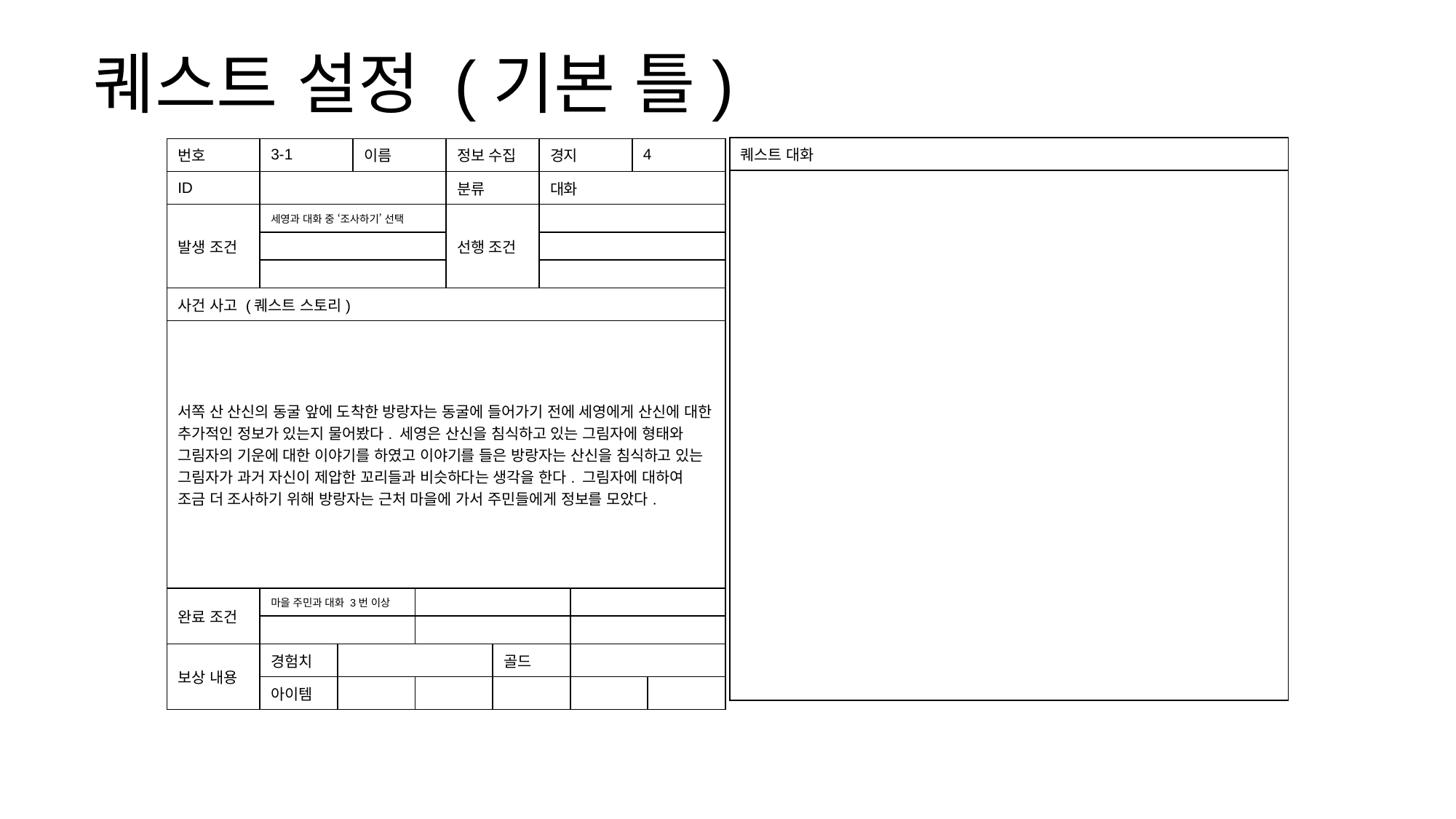

퀘스트 설정 (기본 틀)
| 퀘스트 대화 |
| --- |
|  |
| 번호 | 3-1 |  | 이름 |  | 정보 수집 |  | 경지 |  | 4 |  |
| --- | --- | --- | --- | --- | --- | --- | --- | --- | --- | --- |
| ID |  |  |  |  | 분류 |  | 대화 |  |  |  |
| 발생 조건 | 세영과 대화 중 ‘조사하기’ 선택 |  |  |  | 선행 조건 |  |  |  |  |  |
|  |  |  |  |  |  |  |  |  |  |  |
|  |  |  |  |  |  |  |  |  |  |  |
| 사건 사고 (퀘스트 스토리) |  |  |  |  |  |  |  |  |  |  |
| 서쪽 산 산신의 동굴 앞에 도착한 방랑자는 동굴에 들어가기 전에 세영에게 산신에 대한 추가적인 정보가 있는지 물어봤다. 세영은 산신을 침식하고 있는 그림자에 형태와 그림자의 기운에 대한 이야기를 하였고 이야기를 들은 방랑자는 산신을 침식하고 있는 그림자가 과거 자신이 제압한 꼬리들과 비슷하다는 생각을 한다. 그림자에 대하여 조금 더 조사하기 위해 방랑자는 근처 마을에 가서 주민들에게 정보를 모았다. |  |  |  |  |  |  |  |  |  |  |
| 완료 조건 | 마을 주민과 대화 3번 이상 |  |  |  |  |  |  |  |  |  |
|  |  |  |  |  |  |  |  |  |  |  |
| 보상 내용 | 경험치 |  |  |  |  | 골드 |  |  |  |  |
|  | 아이템 |  |  |  |  |  |  |  |  |  |